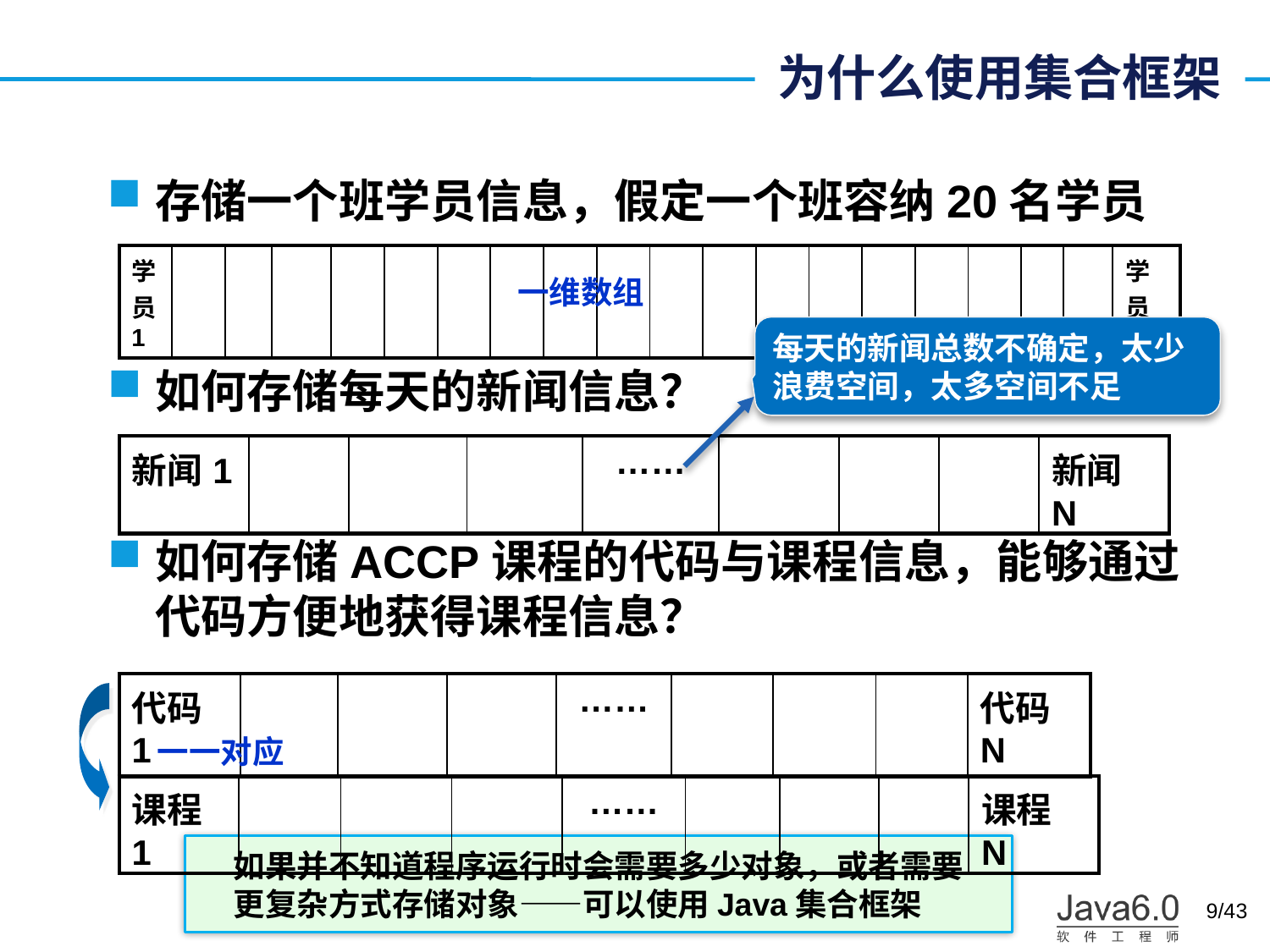

# 为什么使用集合框架
存储一个班学员信息，假定一个班容纳20名学员
| 学员1 |  |  |  |  |  |  |  |  |  |  |  |  |  |  |  |  |  |  | 学员20 |
| --- | --- | --- | --- | --- | --- | --- | --- | --- | --- | --- | --- | --- | --- | --- | --- | --- | --- | --- | --- |
一维数组
每天的新闻总数不确定，太少浪费空间，太多空间不足
如何存储每天的新闻信息？
| 新闻1 |  |  |  | …… |  |  |  | 新闻N |
| --- | --- | --- | --- | --- | --- | --- | --- | --- |
如何存储ACCP课程的代码与课程信息，能够通过代码方便地获得课程信息？
| 代码1 |  |  |  | …… |  |  |  | 代码N |
| --- | --- | --- | --- | --- | --- | --- | --- | --- |

一一对应
| 课程1 |  |  |  | …… |  |  |  | 课程N |
| --- | --- | --- | --- | --- | --- | --- | --- | --- |
如果并不知道程序运行时会需要多少对象，或者需要
更复杂方式存储对象——可以使用Java集合框架
9/43